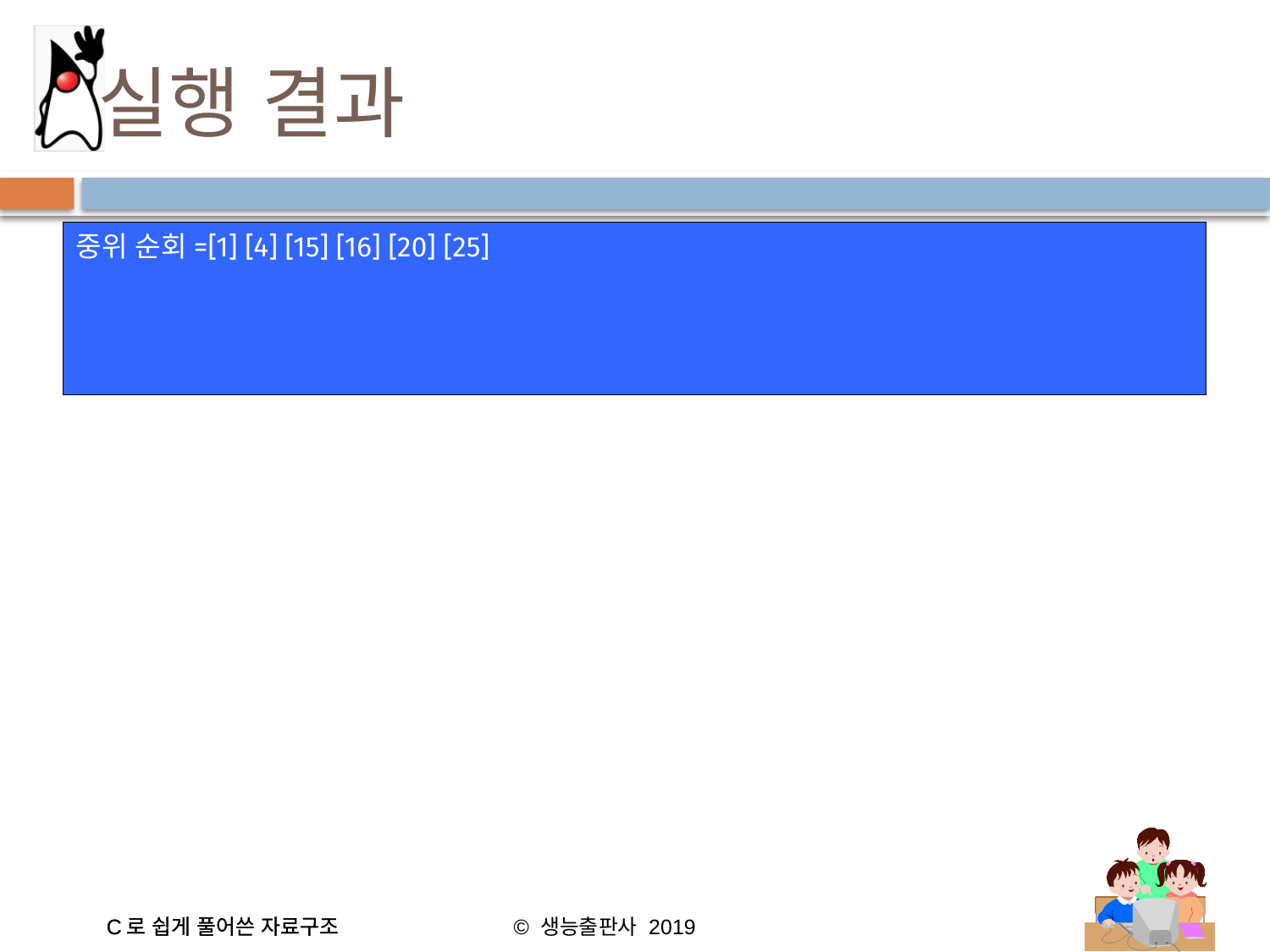

# 실행 결과
중위 순회=[1] [4] [15] [16] [20] [25]